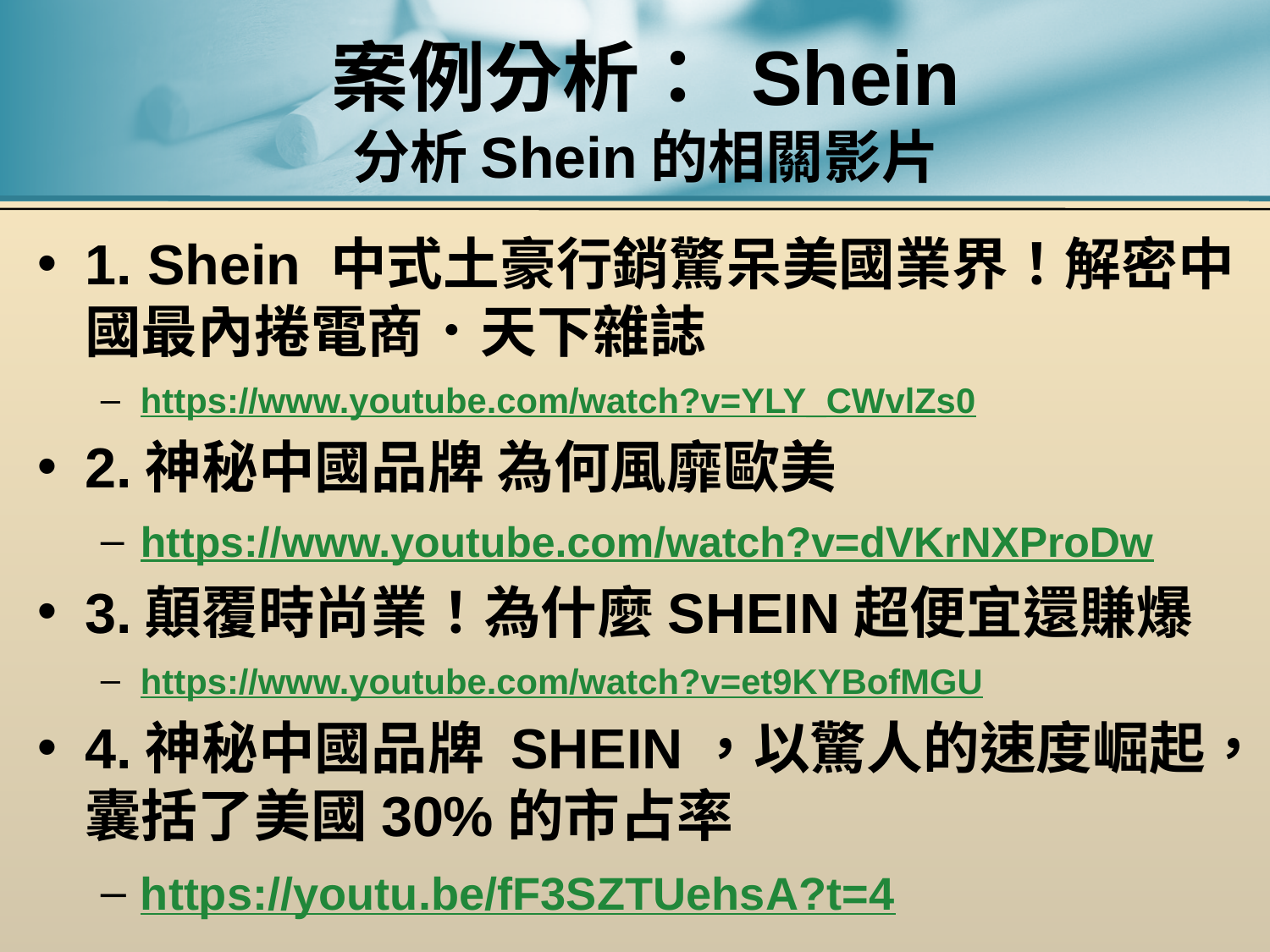

# 案例分析： Shein 分析Shein的相關影片
1. Shein 中式土豪行銷驚呆美國業界！解密中國最內捲電商．天下雜誌
https://www.youtube.com/watch?v=YLY_CWvlZs0
2.神秘中國品牌 為何風靡歐美
https://www.youtube.com/watch?v=dVKrNXProDw
3.顛覆時尚業！為什麼SHEIN超便宜還賺爆
https://www.youtube.com/watch?v=et9KYBofMGU
4.神秘中國品牌 SHEIN，以驚人的速度崛起，囊括了美國30%的市占率
https://youtu.be/fF3SZTUehsA?t=4